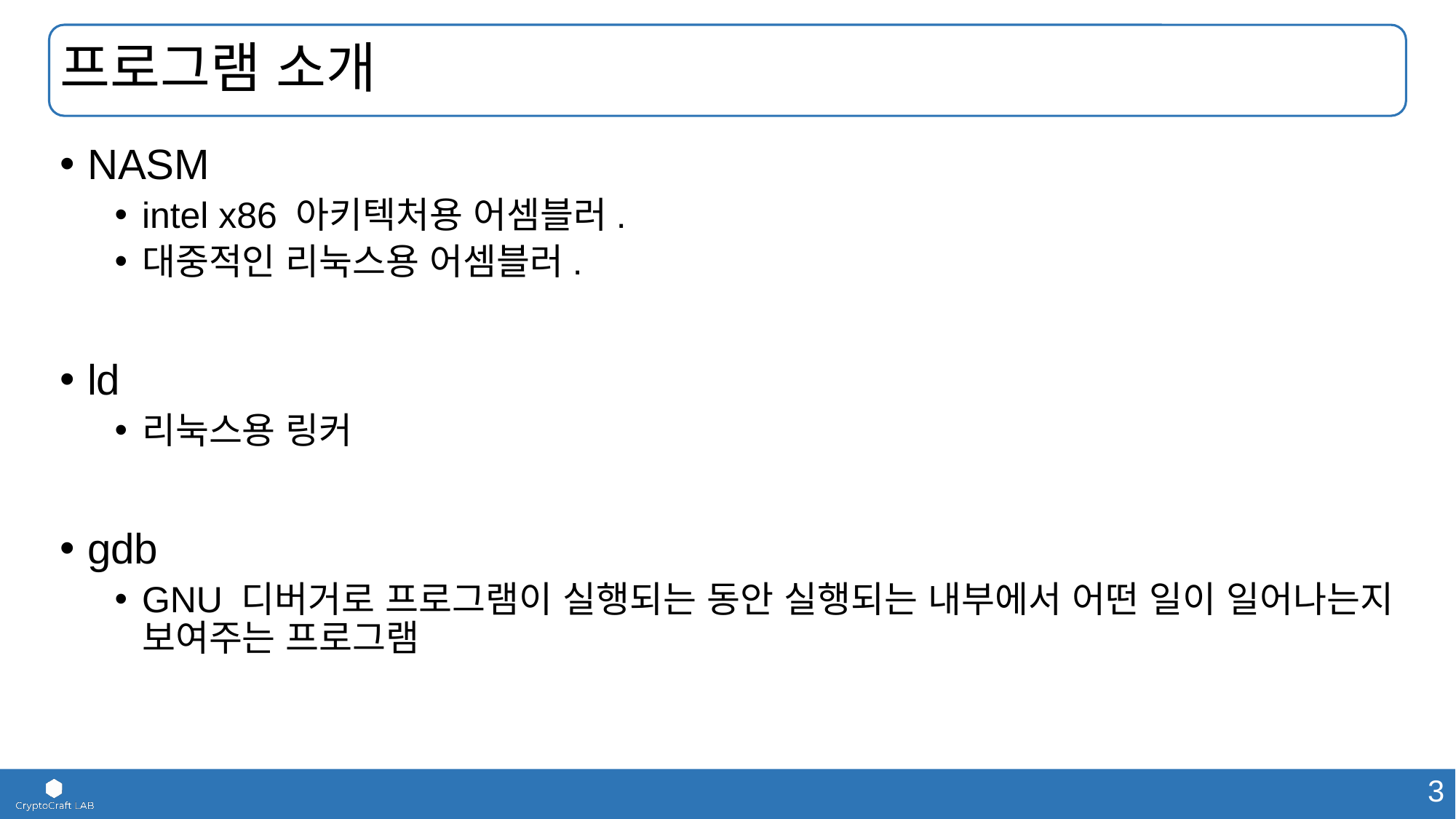

# 프로그램 소개
NASM
intel x86 아키텍처용 어셈블러.
대중적인 리눅스용 어셈블러.

ld
리눅스용 링커

gdb
GNU 디버거로 프로그램이 실행되는 동안 실행되는 내부에서 어떤 일이 일어나는지 보여주는 프로그램